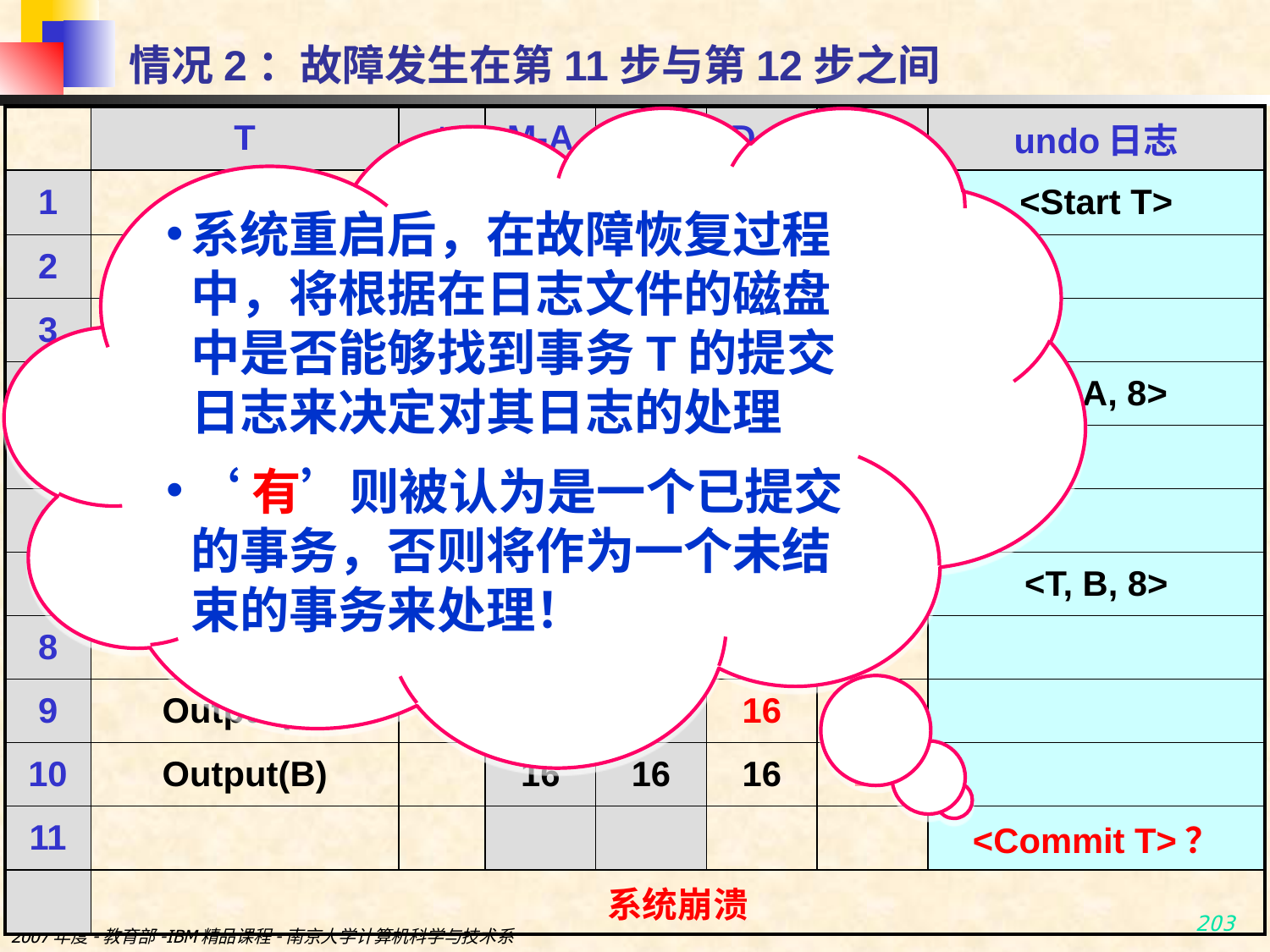

# 情况2：故障发生在第11步与第12步之间
|  | T | t | M-A | M-B | D-A | D-B | undo日志 |
| --- | --- | --- | --- | --- | --- | --- | --- |
| 1 |  |  |  |  | 8 | 8 | <Start T> |
| 2 | Read(A,t) | 8 | 8 |  | 8 | 8 |  |
| 3 | t := t\*2 | 16 | 8 |  | 8 | 8 |  |
| 4 | Write(A,t) | 16 | 16 |  | 8 | 8 | <T, A, 8> |
| 5 | Read(B,t) | 8 | 16 | 8 | 8 | 8 |  |
| 6 | t := t\*2 | 16 | 16 | 8 | 8 | 8 |  |
| 7 | Write(B,t) | 16 | 16 | 16 | 8 | 8 | <T, B, 8> |
| 8 | Flush Log |  |  |  |  |  |  |
| 9 | Output(A) |  | 16 | 16 | 16 | 8 |  |
| 10 | Output(B) |  | 16 | 16 | 16 | 16 |  |
| 11 |  |  |  |  |  |  | <Commit T>？ |
|  | 系统崩溃 |  |  |  |  |  |  |
系统重启后，在故障恢复过程中，将根据在日志文件的磁盘中是否能够找到事务T的提交日志来决定对其日志的处理
‘有’则被认为是一个已提交的事务，否则将作为一个未结束的事务来处理！
203